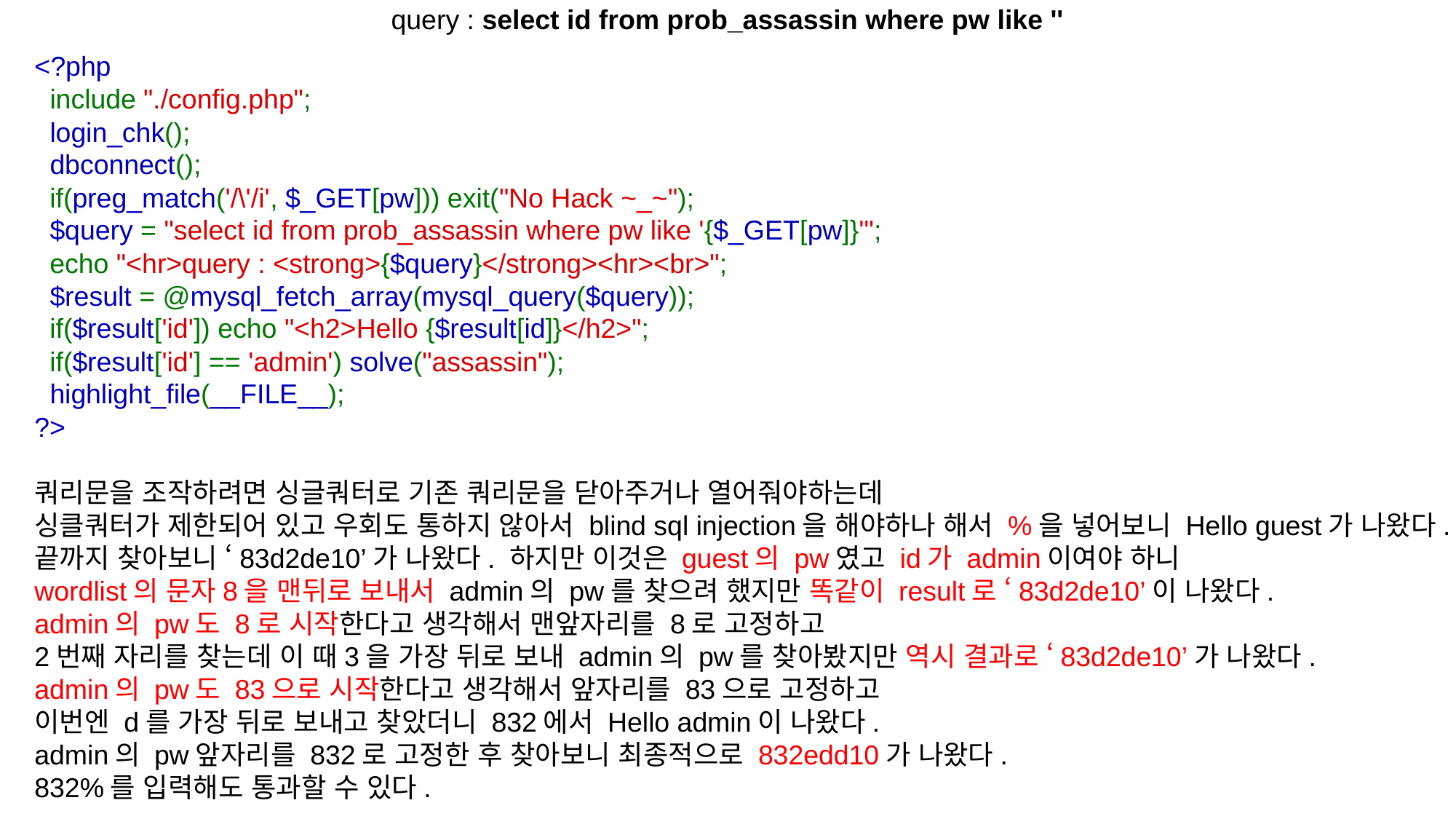

<?php 
  include "./config.php"; 
  login_chk(); 
  dbconnect(); 
  if(preg_match('/\'/i', $_GET[pw])) exit("No Hack ~_~"); 
  $query = "select id from prob_assassin where pw like '{$_GET[pw]}'"; 
  echo "<hr>query : <strong>{$query}</strong><hr><br>"; 
  $result = @mysql_fetch_array(mysql_query($query)); 
  if($result['id']) echo "<h2>Hello {$result[id]}</h2>"; 
  if($result['id'] == 'admin') solve("assassin"); 
  highlight_file(__FILE__); 
?>

쿼리문을 조작하려면 싱글쿼터로 기존 쿼리문을 닫아주거나 열어줘야하는데
싱클쿼터가 제한되어 있고 우회도 통하지 않아서 blind sql injection을 해야하나 해서 %을 넣어보니 Hello guest가 나왔다.
끝까지 찾아보니 ‘83d2de10’가 나왔다. 하지만 이것은 guest의 pw였고 id가 admin이여야 하니
wordlist의 문자8을 맨뒤로 보내서 admin의 pw를 찾으려 했지만 똑같이 result로 ‘83d2de10’이 나왔다.
admin의 pw도 8로 시작한다고 생각해서 맨앞자리를 8로 고정하고
2번째 자리를 찾는데 이 때3을 가장 뒤로 보내 admin의 pw를 찾아봤지만 역시 결과로 ‘83d2de10’가 나왔다.
admin의 pw도 83으로 시작한다고 생각해서 앞자리를 83으로 고정하고
이번엔 d를 가장 뒤로 보내고 찾았더니 832에서 Hello admin이 나왔다.
admin의 pw앞자리를 832로 고정한 후 찾아보니 최종적으로 832edd10가 나왔다.
832%를 입력해도 통과할 수 있다.
query : select id from prob_assassin where pw like ''